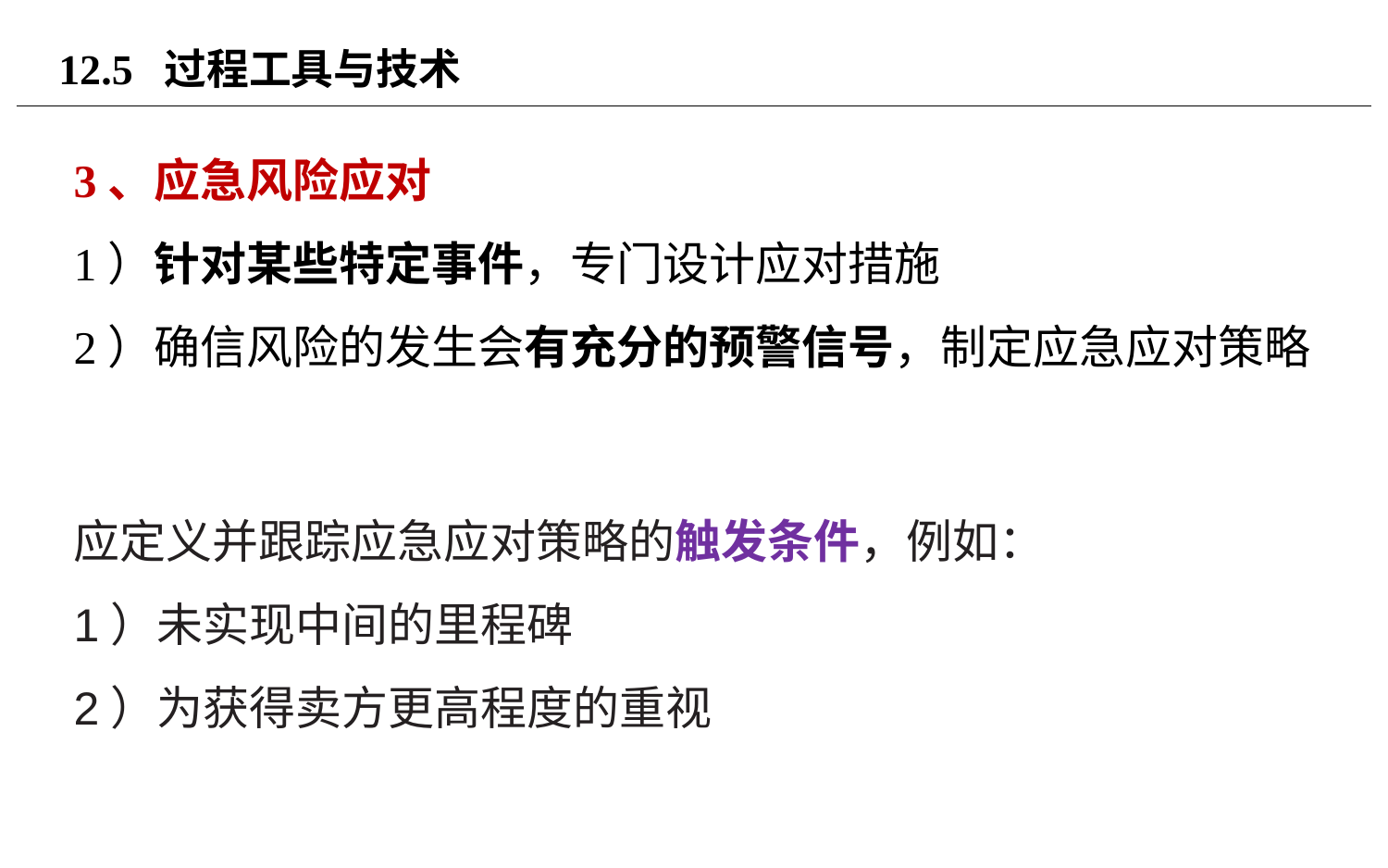

# 12.5  过程工具与技术
3、应急风险应对
1）针对某些特定事件，专门设计应对措施
2）确信风险的发生会有充分的预警信号，制定应急应对策略

应定义并跟踪应急应对策略的触发条件，例如：
1）未实现中间的里程碑
2）为获得卖方更高程度的重视